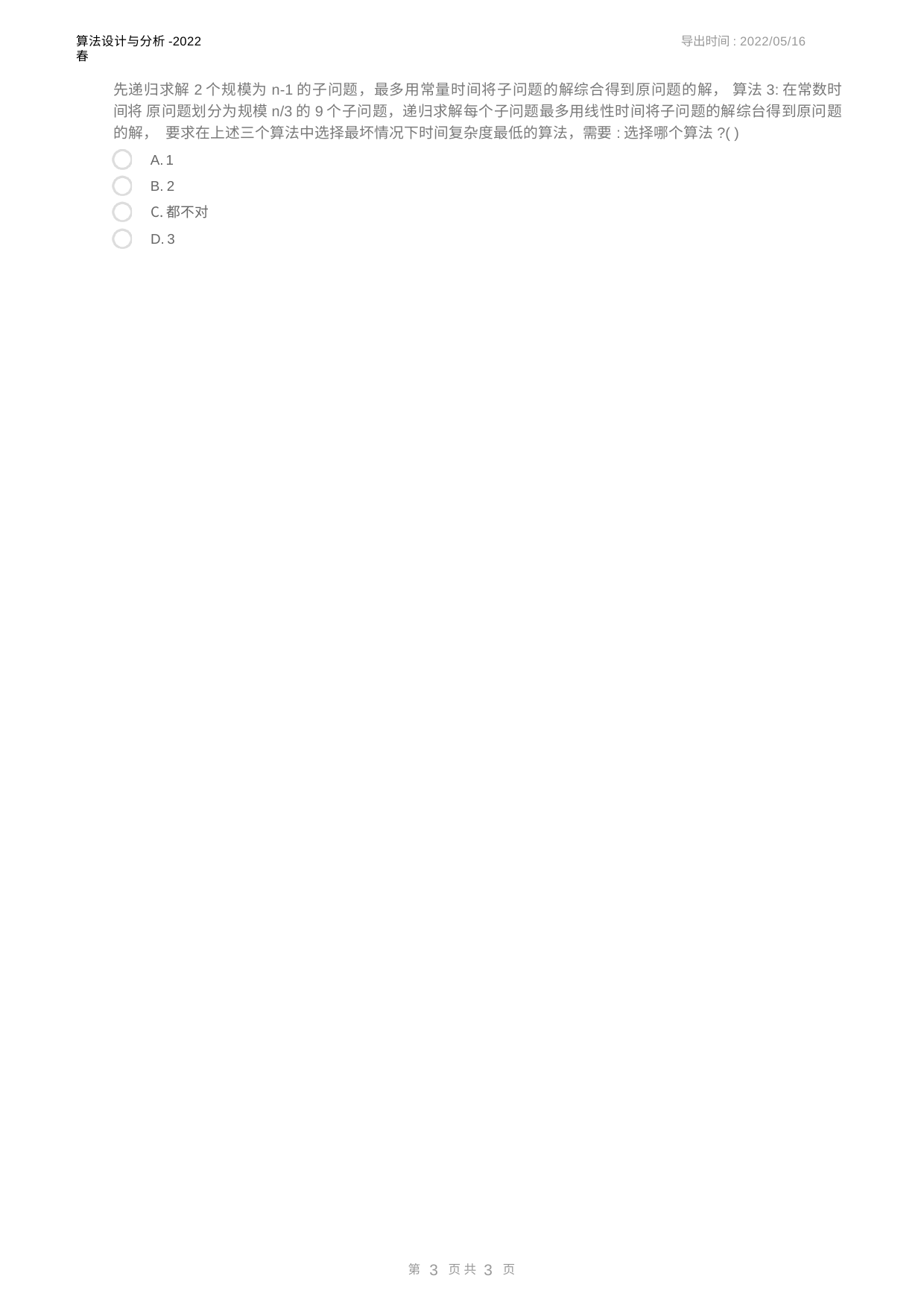

算法设计与分析-2022春
导出时间: 2022/05/16
先递归求解2个规模为n-1的子问题，最多用常量时间将子问题的解综合得到原问题的解， 算法3:在常数时间将 原问题划分为规模n/3的9个子问题，递归求解每个子问题最多用线性时间将子问题的解综台得到原问题的解，  要求在上述三个算法中选择最坏情况下时间复杂度最低的算法，需要:选择哪个算法?( )
1
2
都不对
3

第	页共	页
3
3